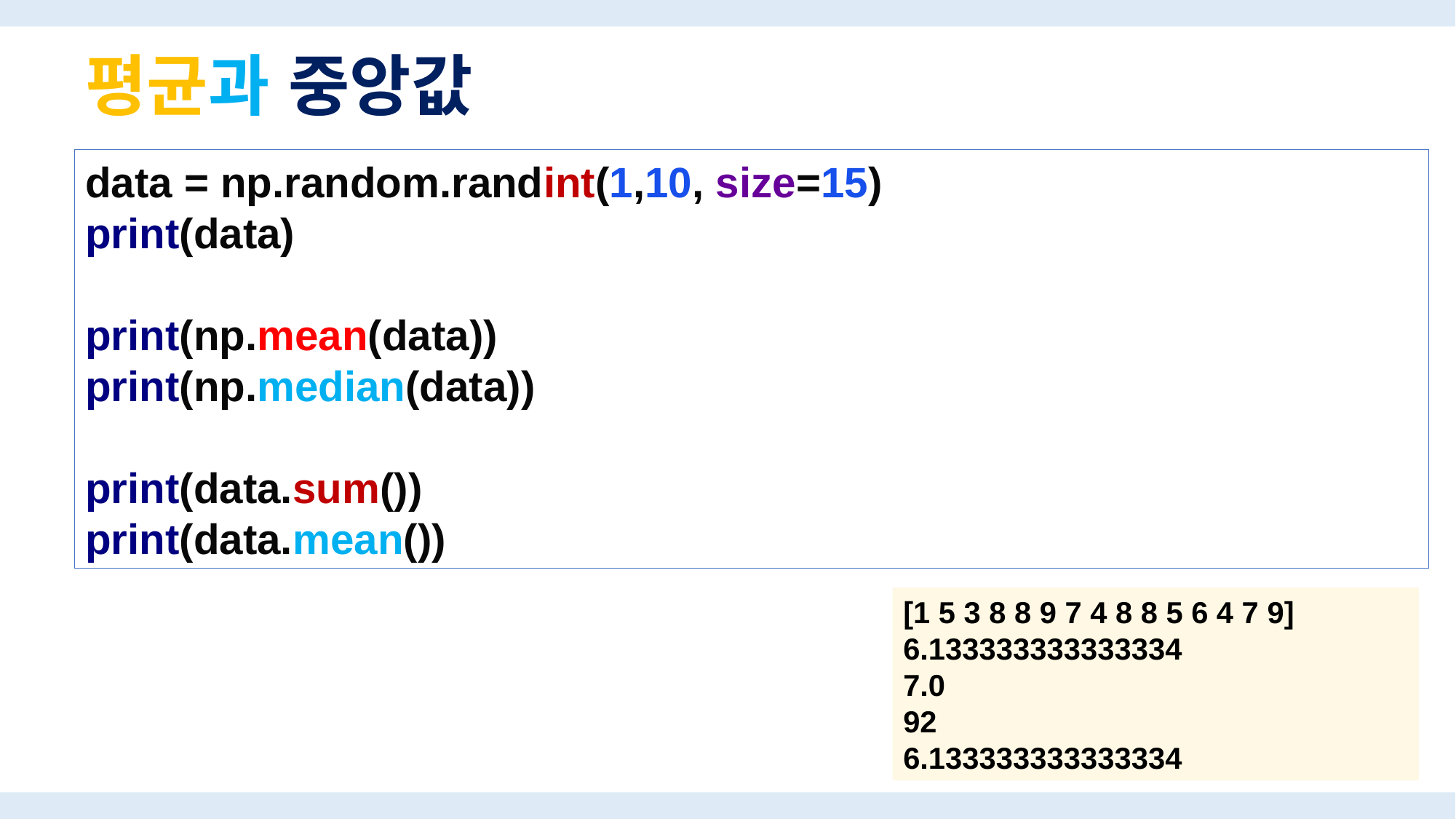

# 평균과 중앙값

data = np.random.randint(1,10, size=15)
print(data)
print(np.mean(data))
print(np.median(data))
print(data.sum())
print(data.mean())

[1 5 3 8 8 9 7 4 8 8 5 6 4 7 9]
6.133333333333334
7.0
92
6.133333333333334